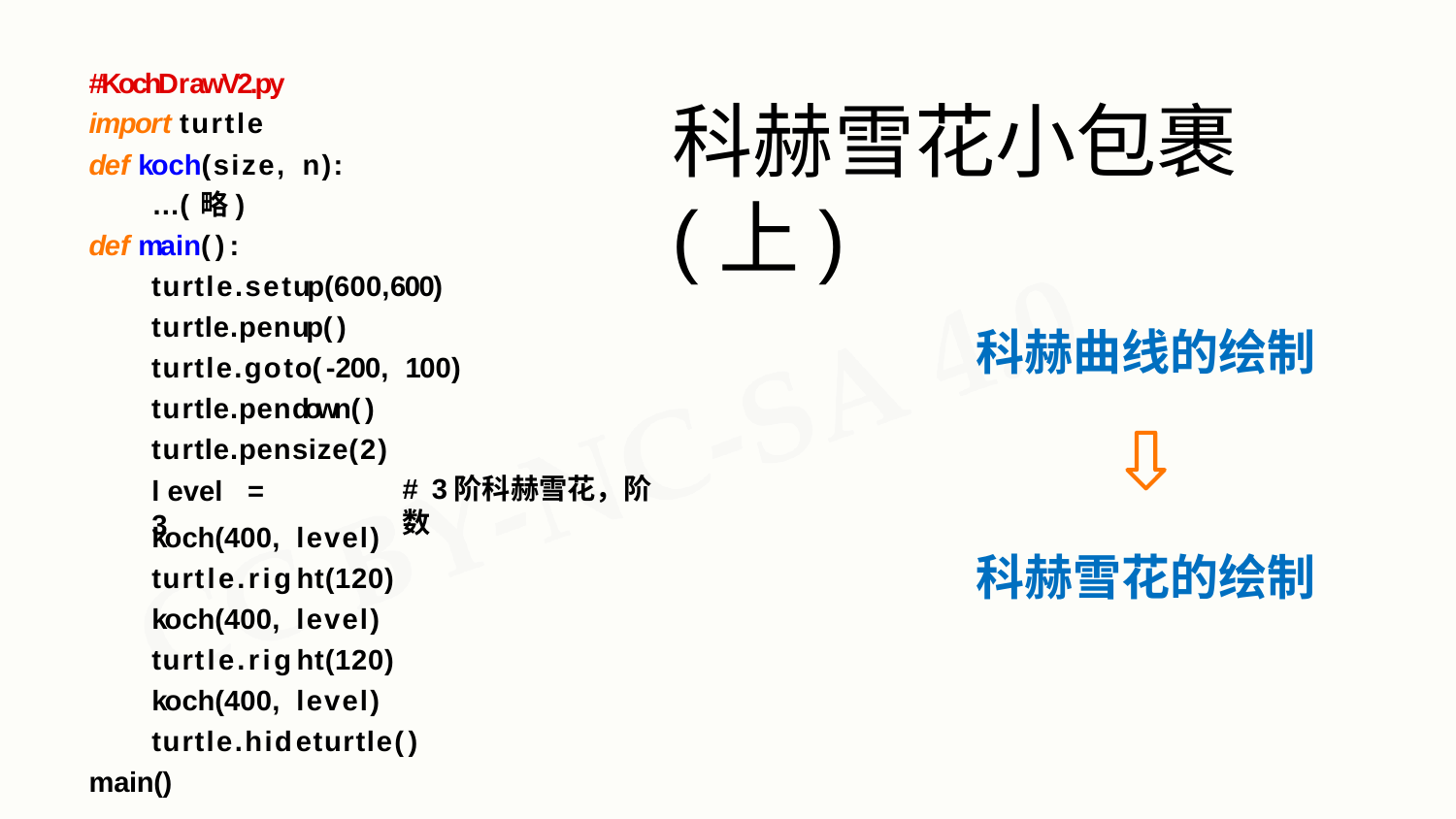

#KochDrawV2.py
import turtle
def koch(size,  n):
…(略)
def main():
turtle.setup(600,600) turtle.penup() turtle.goto(-200,  100) turtle.pendown() turtle.pensize(2)
# 科赫雪花小包裹(上)

科赫曲线的绘制

#  3阶科赫雪花，阶数
level  =  3

koch(400,  level) turtle.right(120) koch(400,  level) turtle.right(120) koch(400,  level) turtle.hideturtle()
main()
科赫雪花的绘制